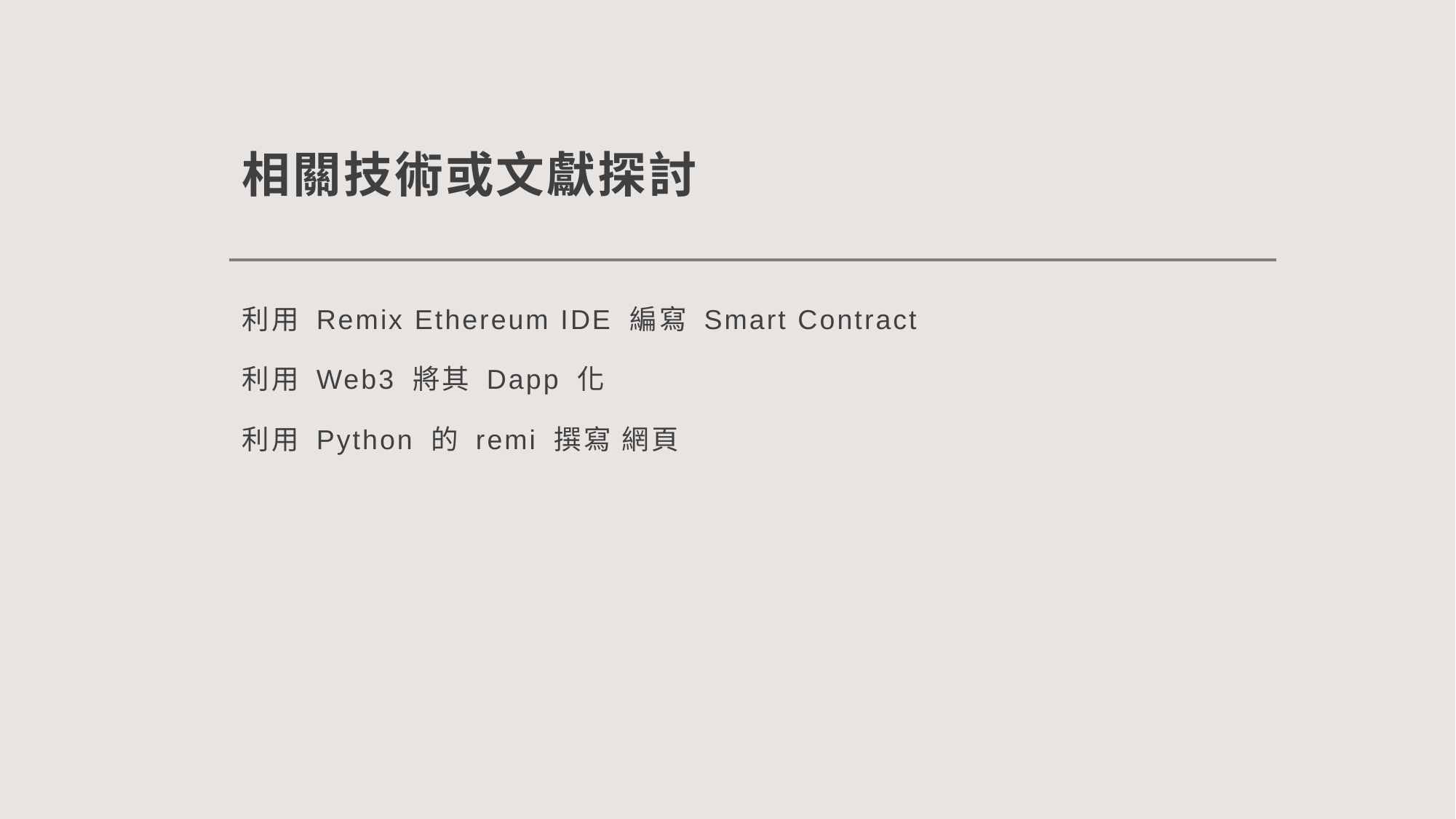

# 相關技術或文獻探討
利用 Remix Ethereum IDE 編寫 Smart Contract
利用 Web3 將其 Dapp 化
利用 Python 的 remi 撰寫 網頁